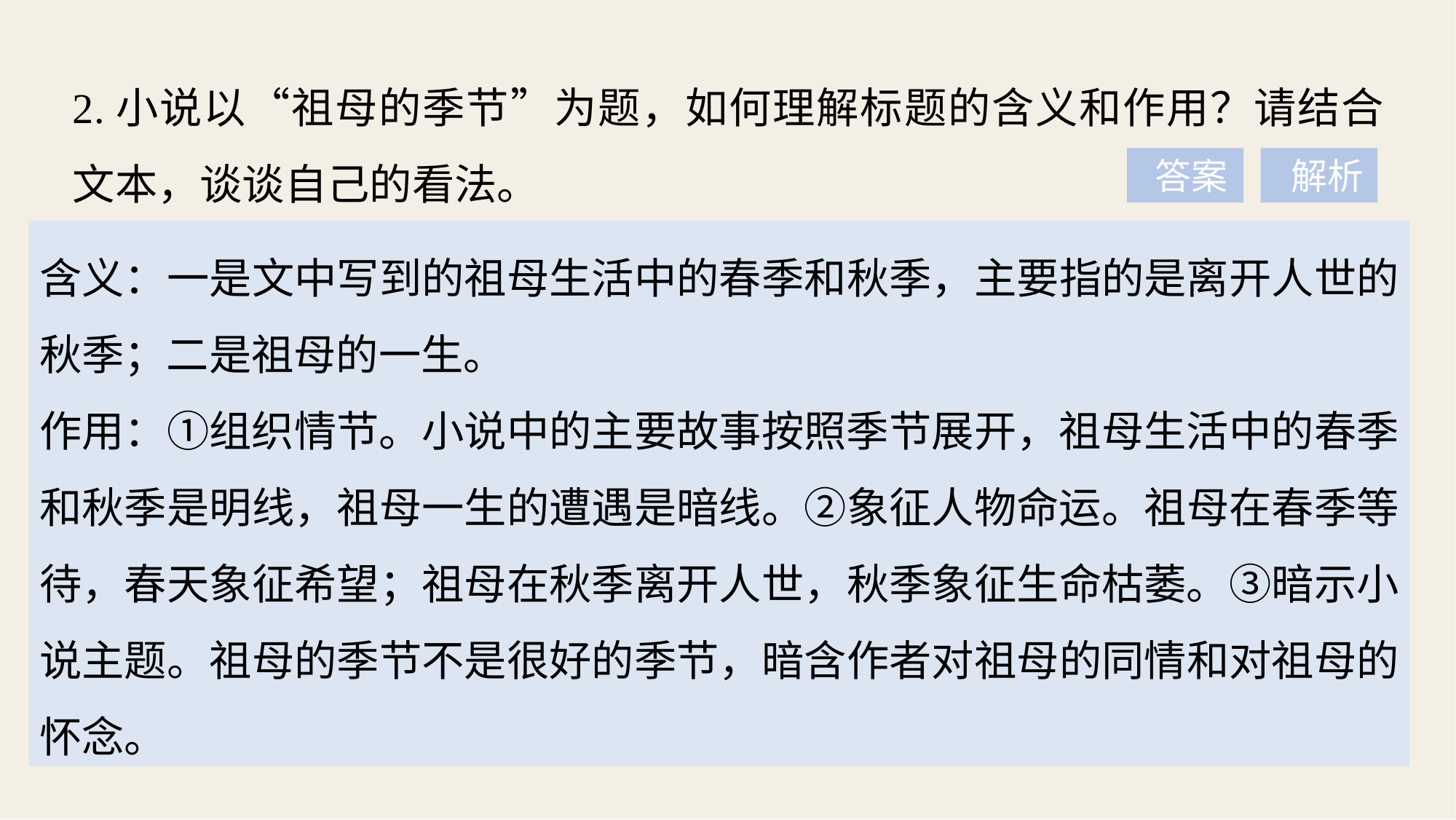

2.小说以“祖母的季节”为题，如何理解标题的含义和作用？请结合文本，谈谈自己的看法。
 答案
 解析
含义：一是文中写到的祖母生活中的春季和秋季，主要指的是离开人世的秋季；二是祖母的一生。
作用：①组织情节。小说中的主要故事按照季节展开，祖母生活中的春季和秋季是明线，祖母一生的遭遇是暗线。②象征人物命运。祖母在春季等待，春天象征希望；祖母在秋季离开人世，秋季象征生命枯萎。③暗示小说主题。祖母的季节不是很好的季节，暗含作者对祖母的同情和对祖母的怀念。